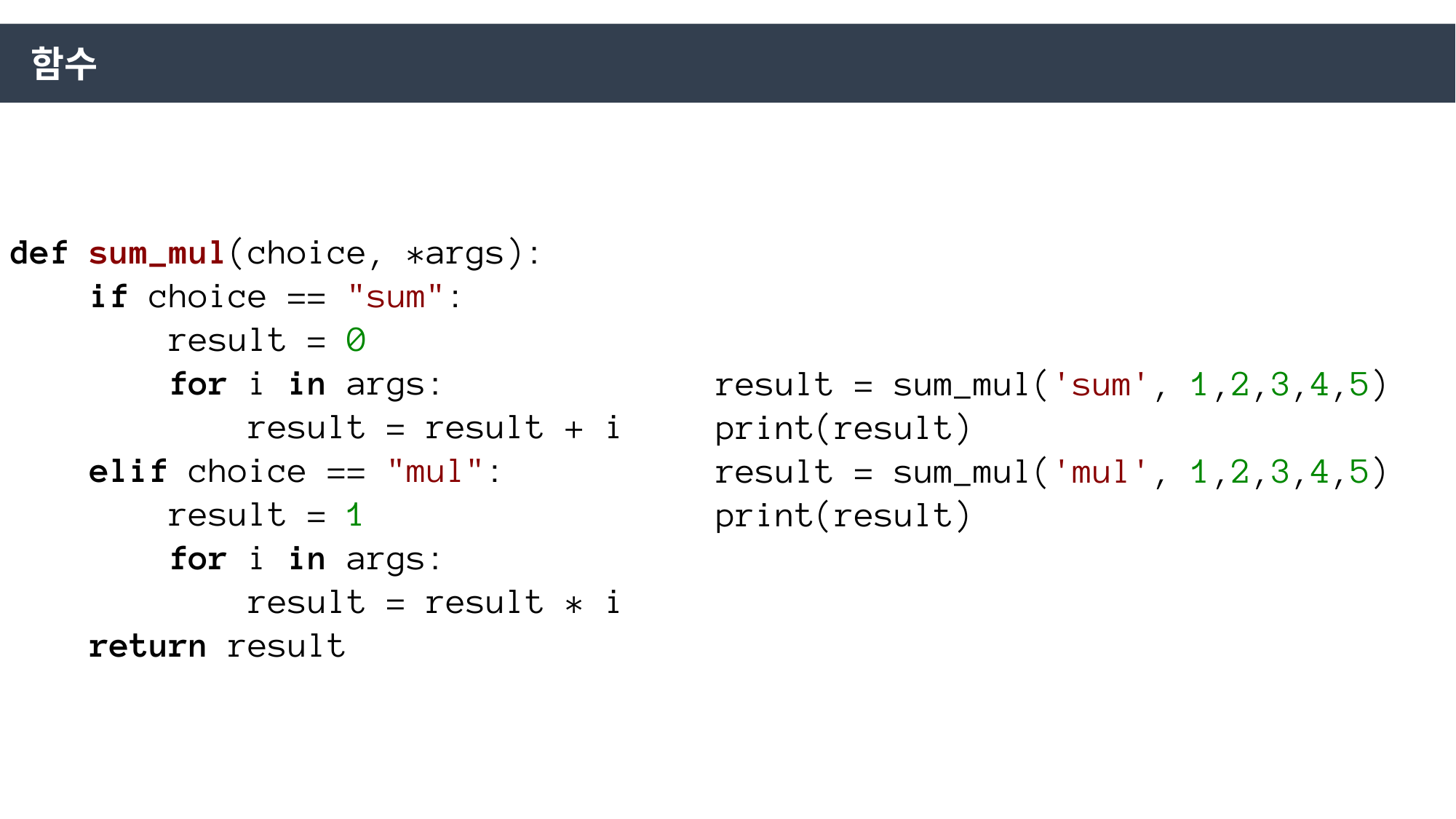

함수
def sum_mul(choice, *args):
    if choice == "sum":
        result = 0
        for i in args:
            result = result + i
    elif choice == "mul":
        result = 1
        for i in args:
            result = result * i
    return result
result = sum_mul('sum', 1,2,3,4,5)
print(result)
result = sum_mul('mul', 1,2,3,4,5)
print(result)